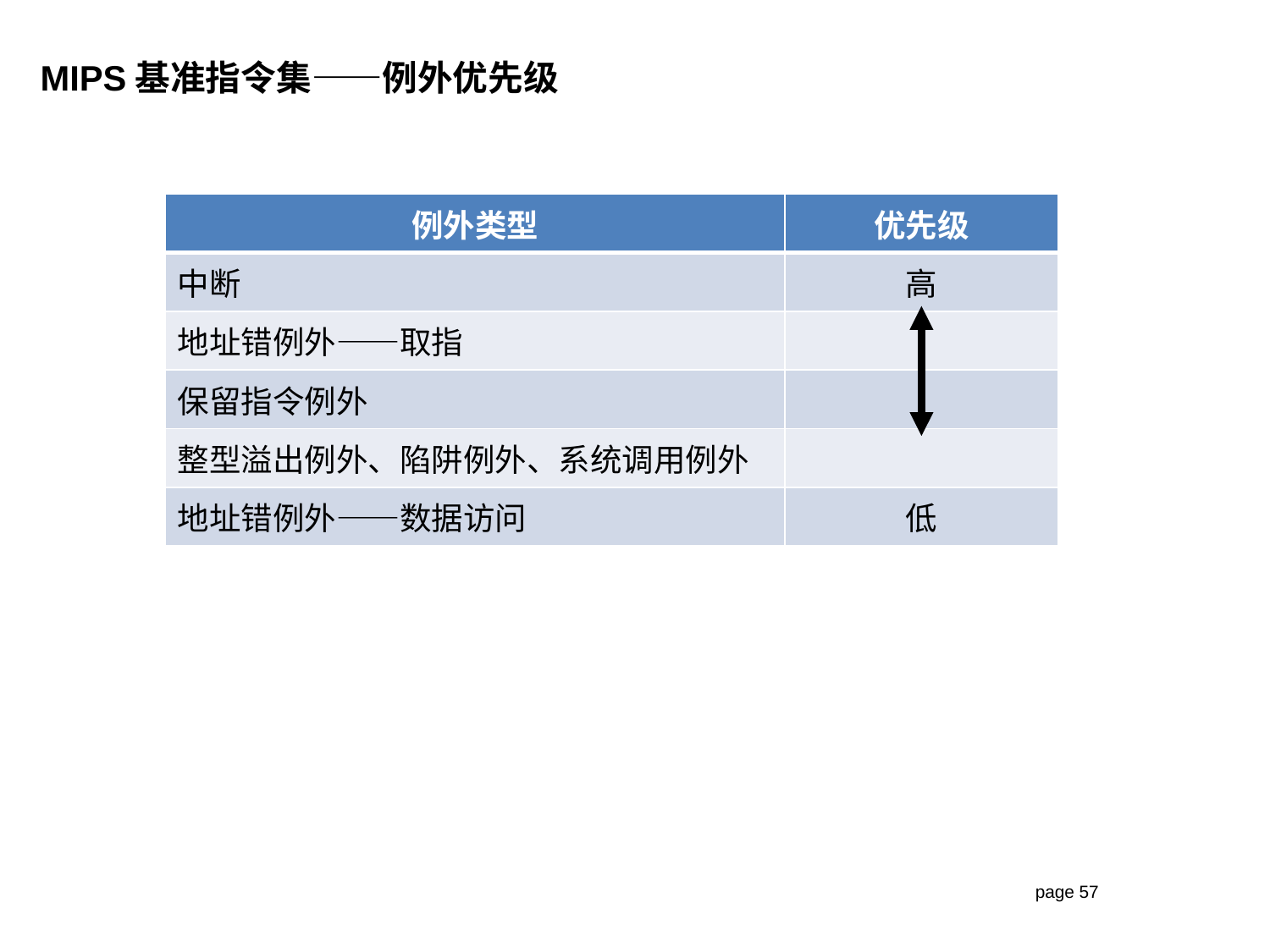

MIPS基准指令集——例外优先级
| 例外类型 | 优先级 |
| --- | --- |
| 中断 | 高 |
| 地址错例外——取指 |  |
| 保留指令例外 |  |
| 整型溢出例外、陷阱例外、系统调用例外 |  |
| 地址错例外——数据访问 | 低 |
page 57